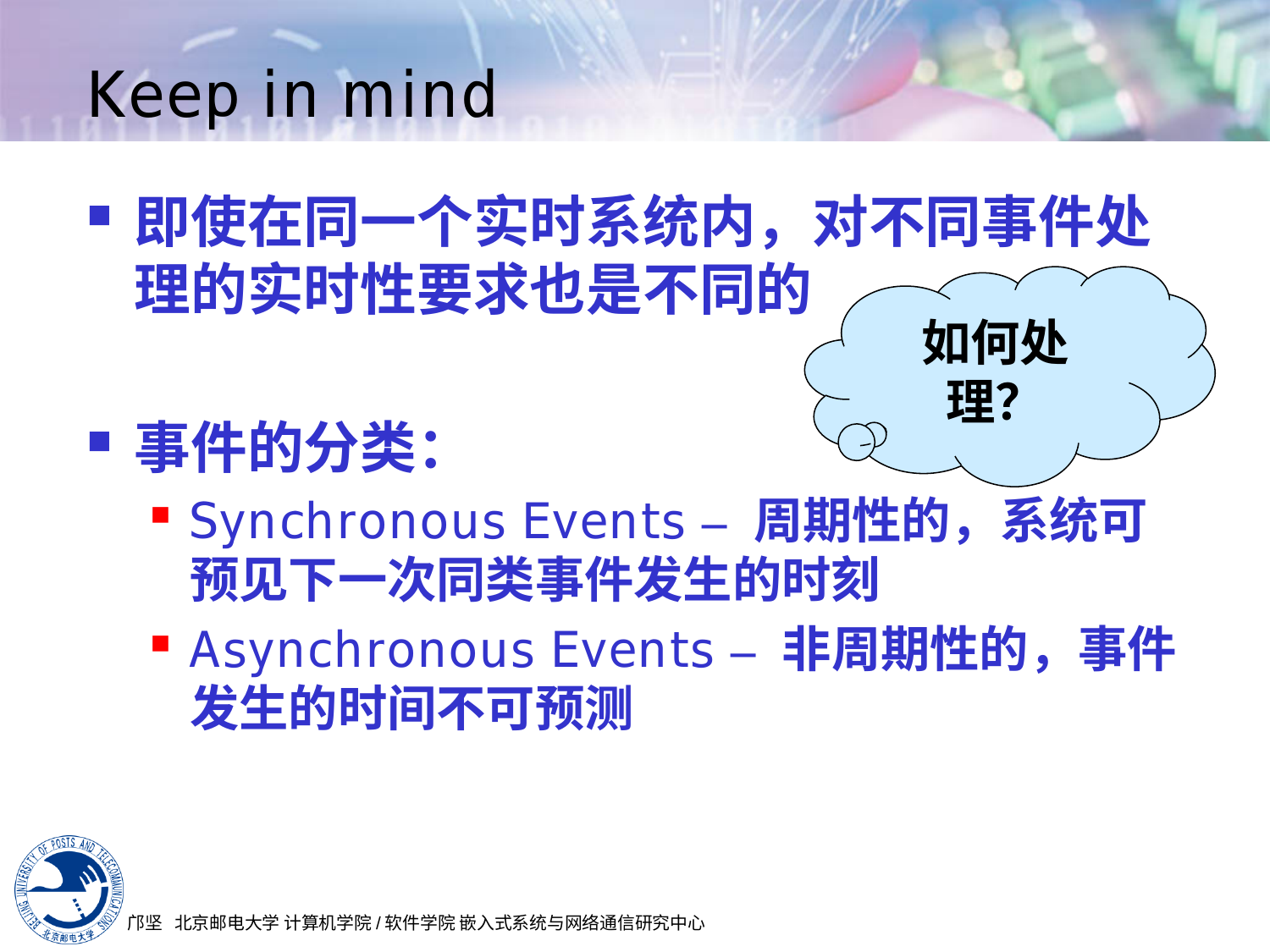

# Keep in mind
即使在同一个实时系统内，对不同事件处理的实时性要求也是不同的

事件的分类：
Synchronous Events – 周期性的，系统可预见下一次同类事件发生的时刻
Asynchronous Events – 非周期性的，事件发生的时间不可预测
如何处理？